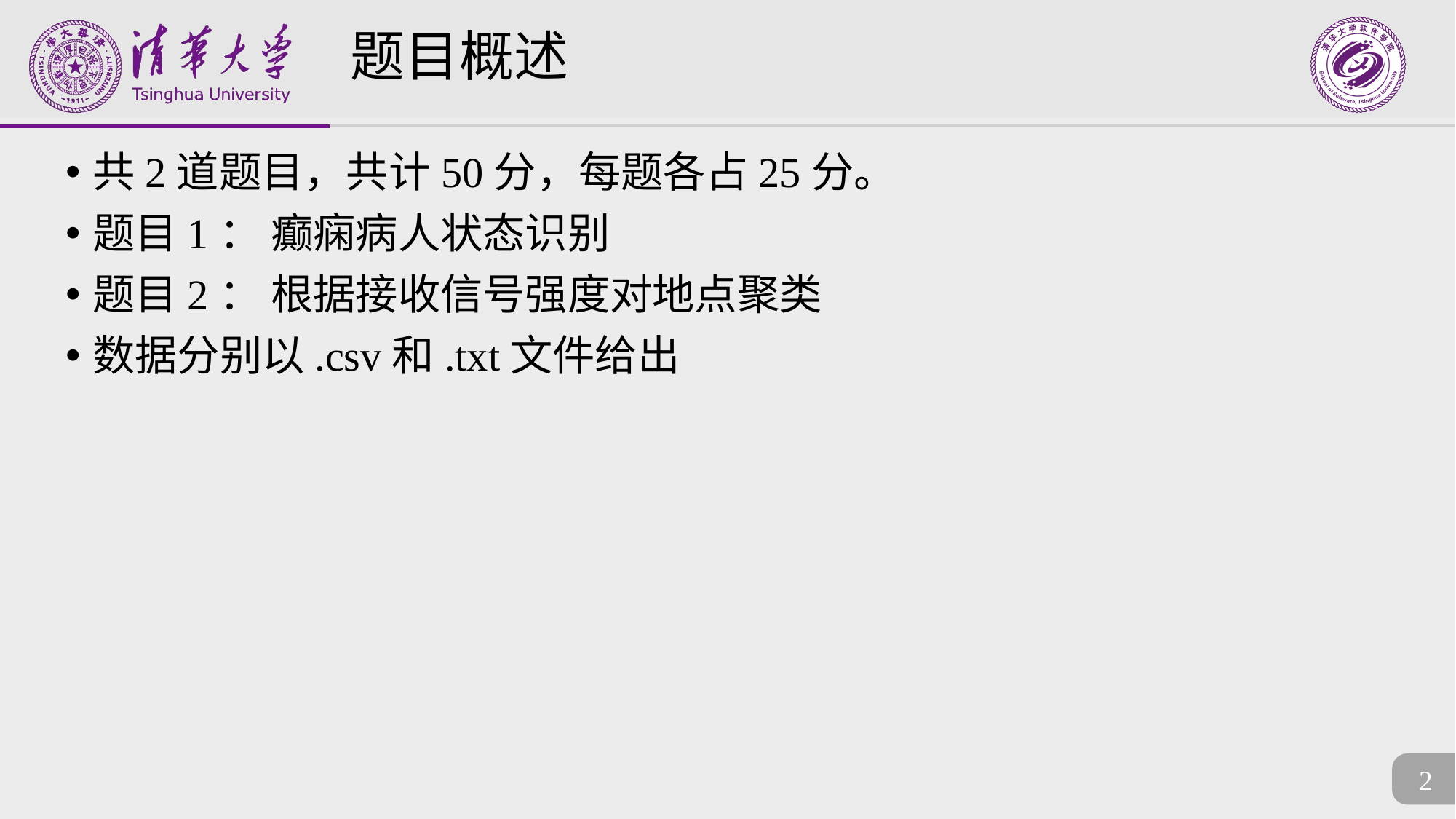

# 题目概述
共2道题目，共计50分，每题各占25分。
题目1： 癫痫病人状态识别
题目2： 根据接收信号强度对地点聚类
数据分别以.csv和.txt文件给出